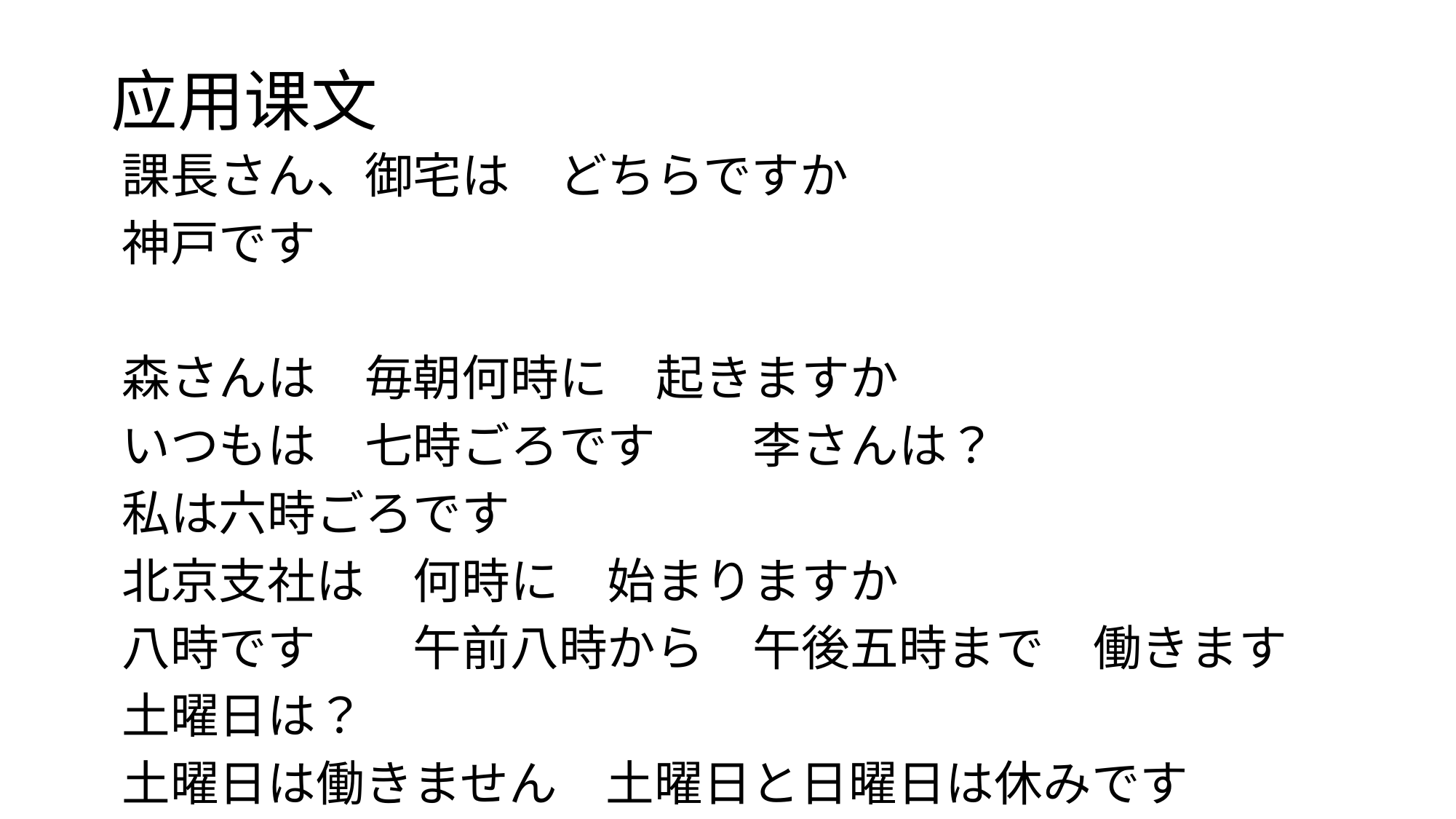

# 应用课文
課長さん、御宅は　どちらですか
神戸です

森さんは　毎朝何時に　起きますか
いつもは　七時ごろです　　李さんは？
私は六時ごろです
北京支社は　何時に　始まりますか
八時です　　午前八時から　午後五時まで　働きます
土曜日は？
土曜日は働きません　土曜日と日曜日は休みです